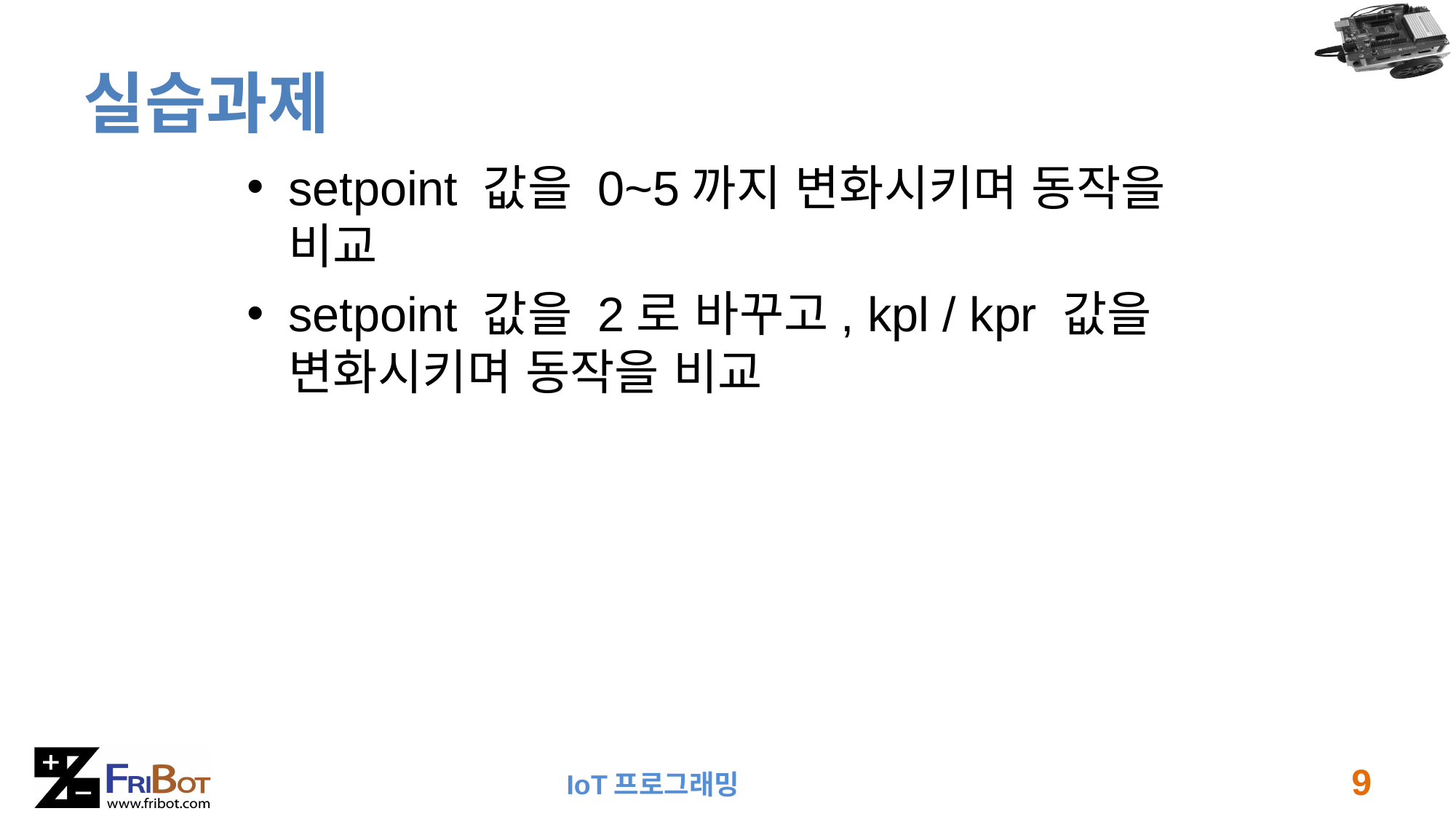

# 실습과제
setpoint 값을 0~5까지 변화시키며 동작을 비교
setpoint 값을 2로 바꾸고, kpl / kpr 값을 변화시키며 동작을 비교

9